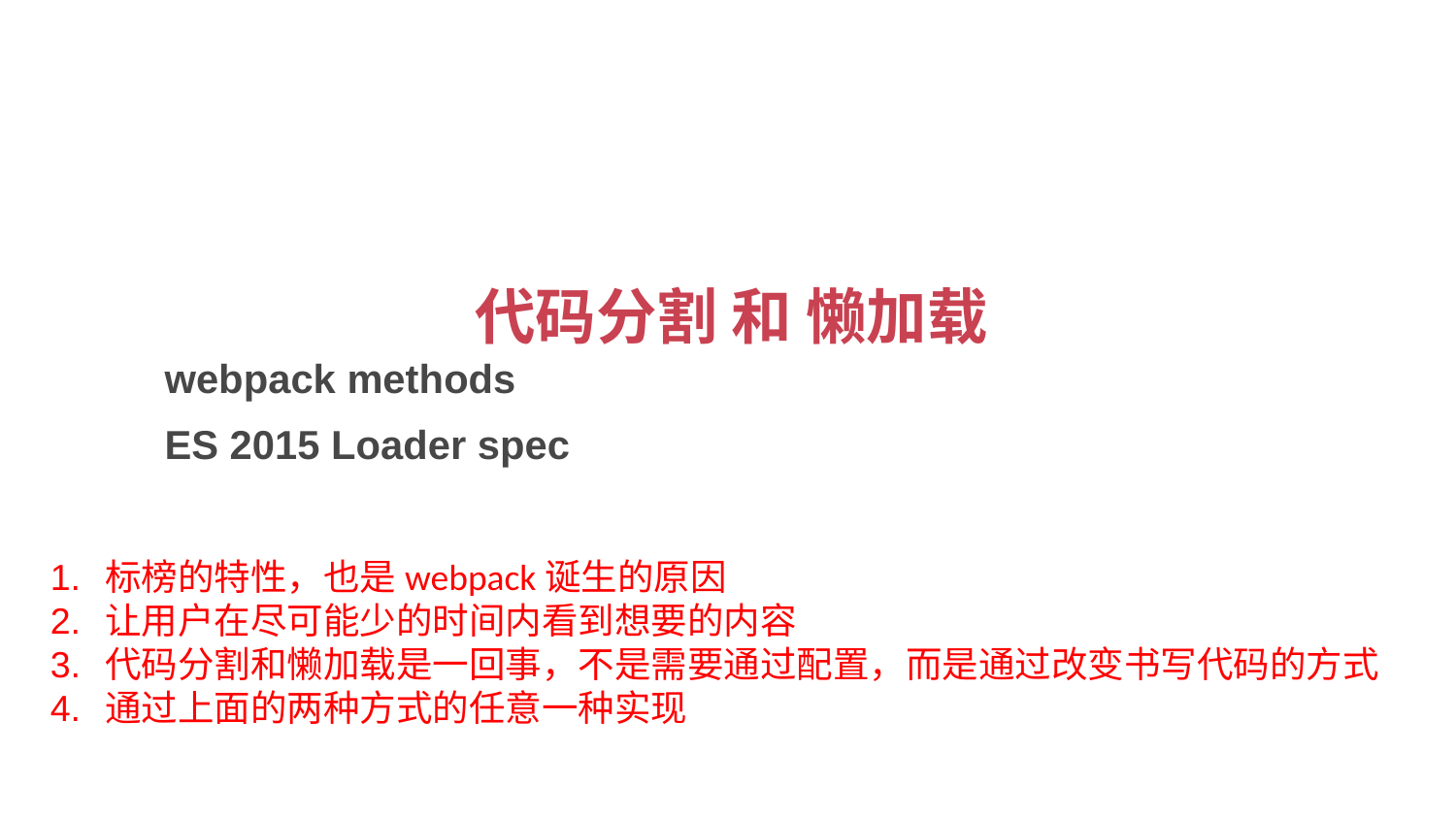

# 代码分割 和 懒加载
webpack methods
ES 2015 Loader spec
标榜的特性，也是webpack诞生的原因
让用户在尽可能少的时间内看到想要的内容
代码分割和懒加载是一回事，不是需要通过配置，而是通过改变书写代码的方式
通过上面的两种方式的任意一种实现